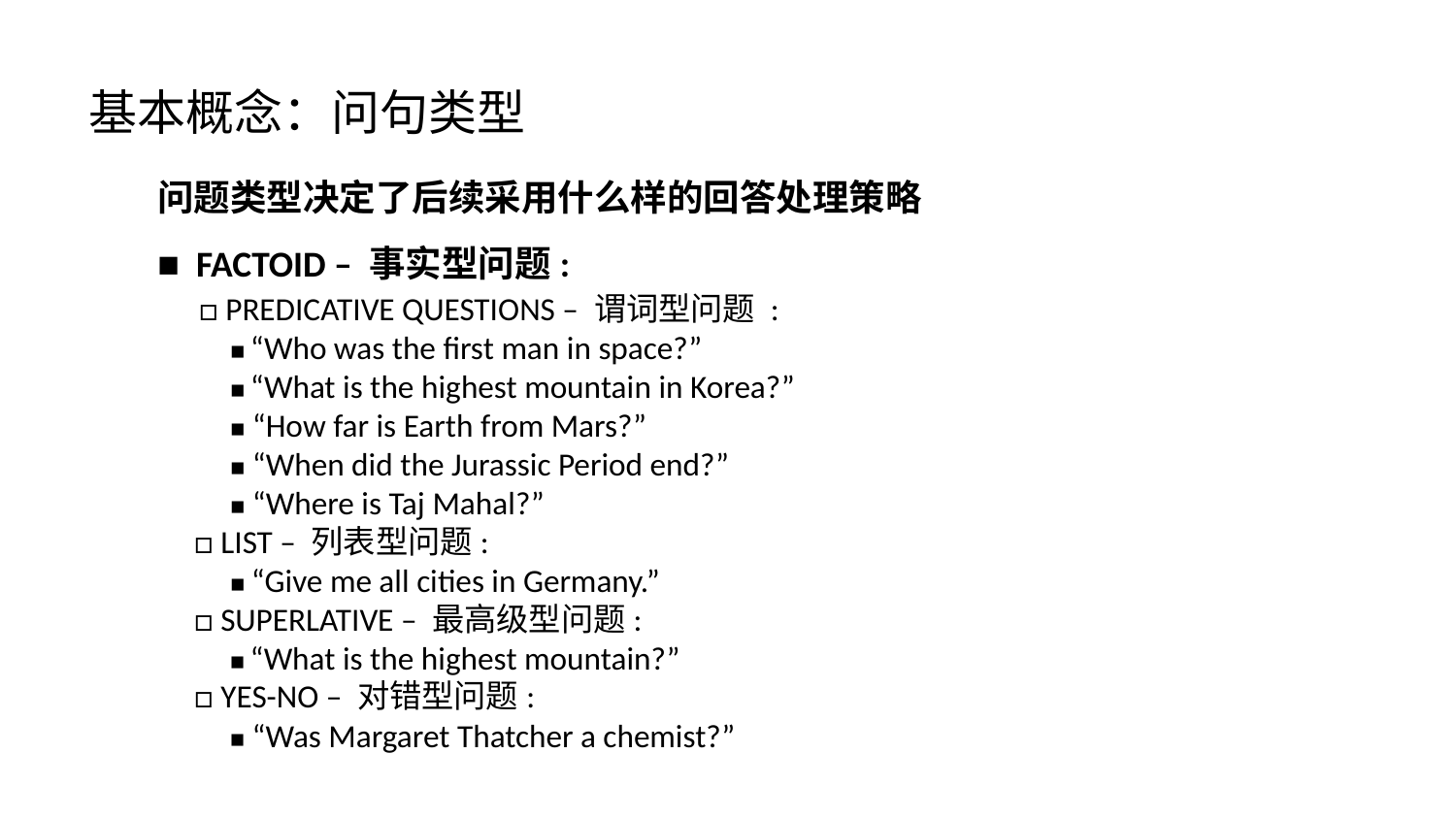

# 基本概念：问句类型
问题类型决定了后续采用什么样的回答处理策略
■  FACTOID – 事实型问题:
     □ PREDICATIVE QUESTIONS – 谓词型问题 :
■ “Who was the first man in space?”
■ “What is the highest mountain in Korea?”
■ “How far is Earth from Mars?”
■ “When did the Jurassic Period end?”
■ “Where is Taj Mahal?”
     □ LIST – 列表型问题:
■ “Give me all cities in Germany.”
     □ SUPERLATIVE – 最高级型问题:
             ■ “What is the highest mountain?”
     □ YES-NO – 对错型问题:
             ■ “Was Margaret Thatcher a chemist?”